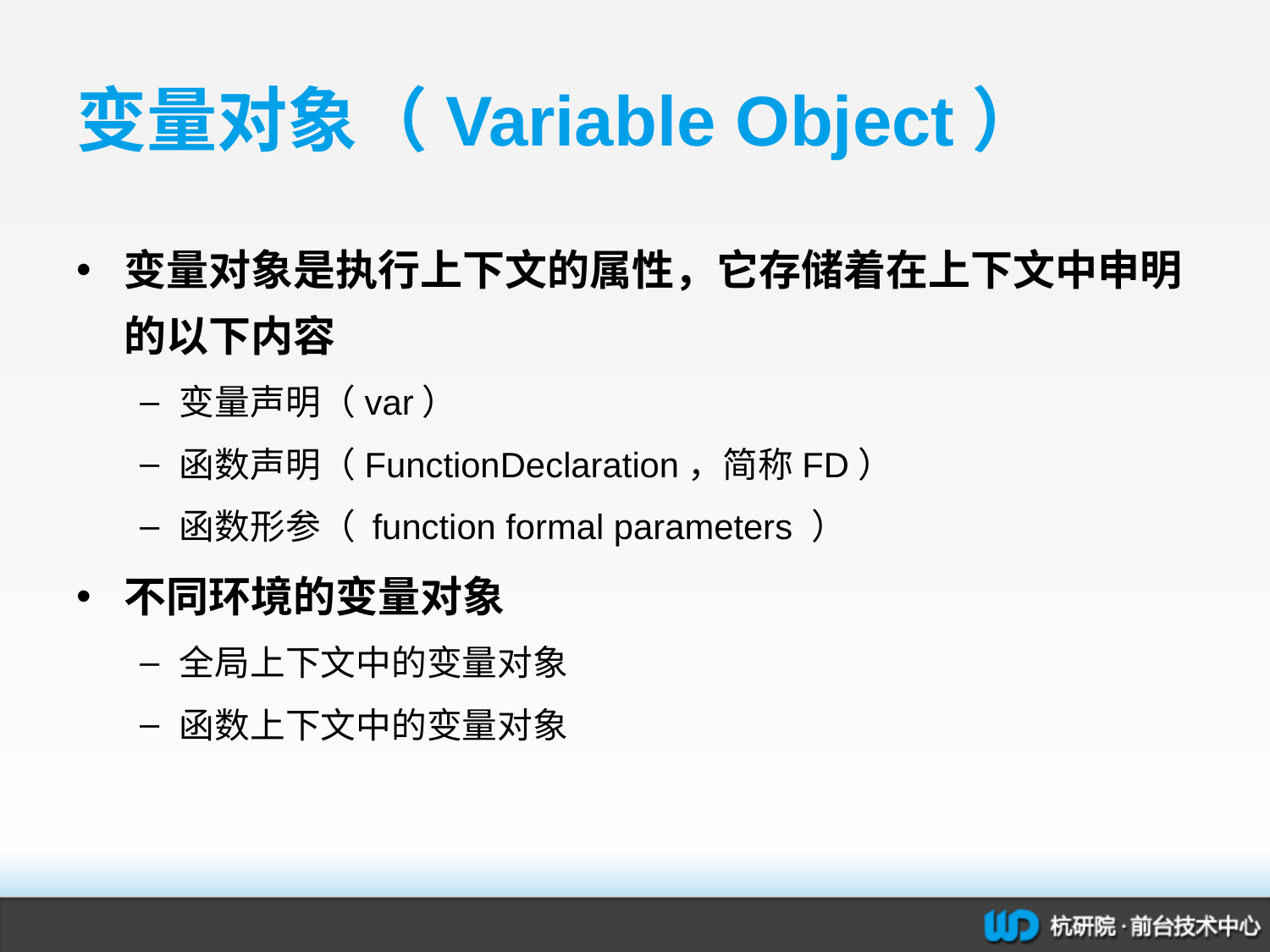

# 变量对象（Variable Object）
变量对象是执行上下文的属性，它存储着在上下文中申明的以下内容
变量声明（var）
函数声明（FunctionDeclaration，简称FD）
函数形参（ function formal parameters ）
不同环境的变量对象
全局上下文中的变量对象
函数上下文中的变量对象